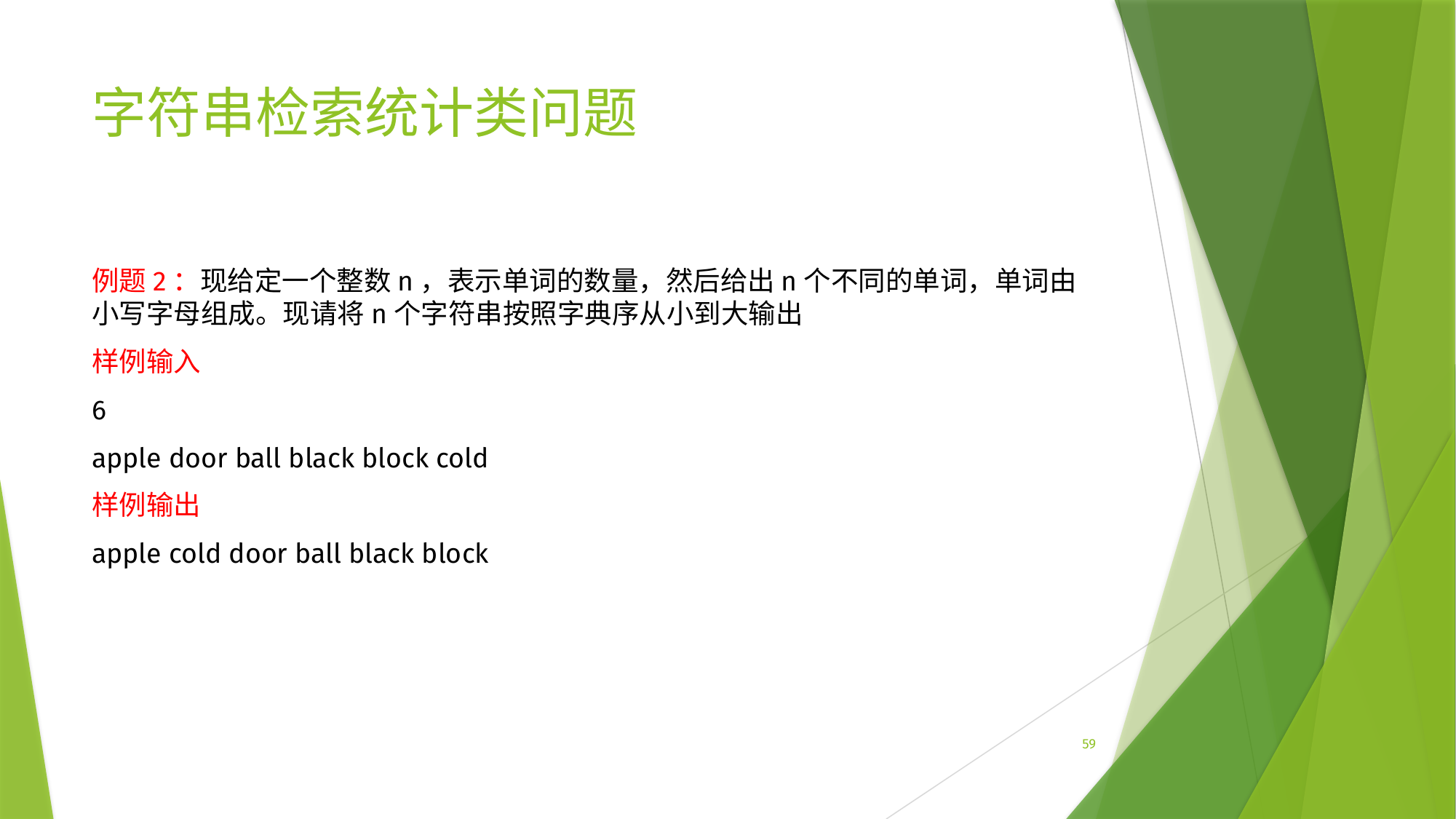

# 字符串检索统计类问题
例题2：现给定一个整数n，表示单词的数量，然后给出n个不同的单词，单词由小写字母组成。现请将n个字符串按照字典序从小到大输出
样例输入
6
apple door ball black block cold
样例输出
apple cold door ball black block
59